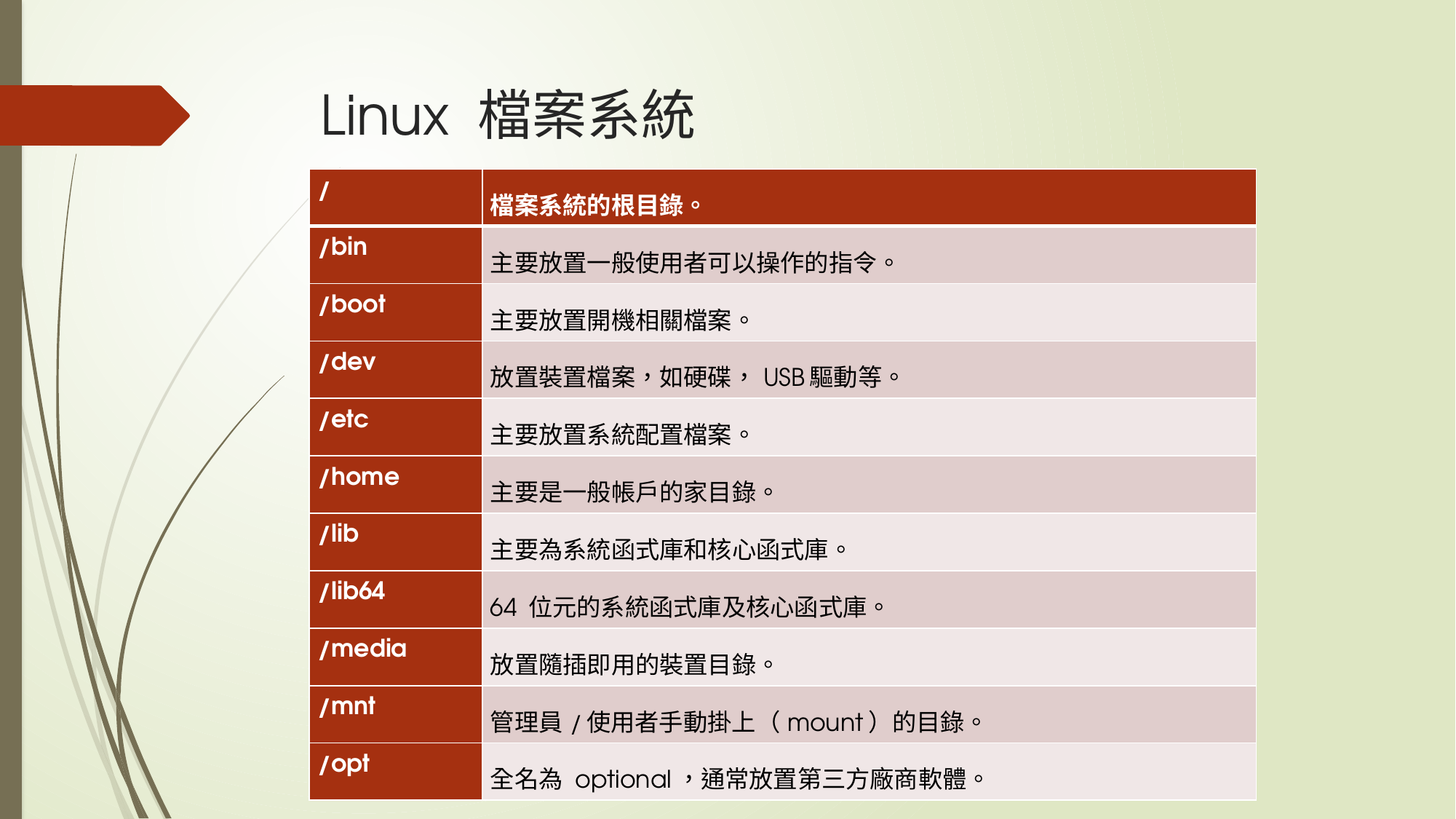

# Linux 檔案系統
| / | 檔案系統的根目錄。 |
| --- | --- |
| /bin | 主要放置一般使用者可以操作的指令。 |
| /boot | 主要放置開機相關檔案。 |
| /dev | 放置裝置檔案，如硬碟，USB驅動等。 |
| /etc | 主要放置系統配置檔案。 |
| /home | 主要是一般帳戶的家目錄。 |
| /lib | 主要為系統函式庫和核心函式庫。 |
| /lib64 | 64 位元的系統函式庫及核心函式庫。 |
| /media | 放置隨插即用的裝置目錄。 |
| /mnt | 管理員/使用者手動掛上（mount）的目錄。 |
| /opt | 全名為 optional，通常放置第三方廠商軟體。 |